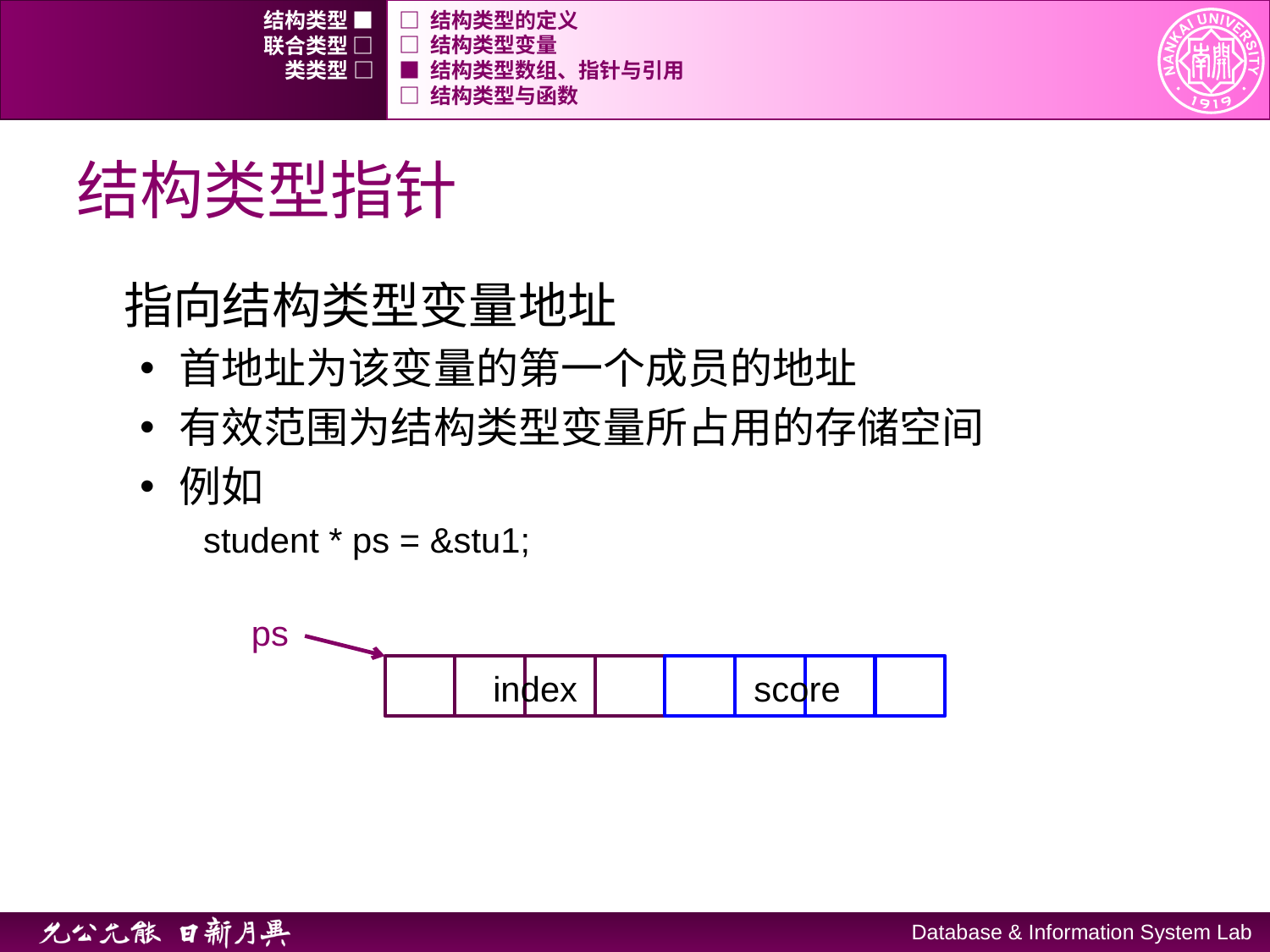

结构类型 ■
□ 结构类型的定义
联合类型 □
□ 结构类型变量
类类型 □
■ 结构类型数组、指针与引用

□ 结构类型与函数
# 结构类型指针
指向结构类型变量地址
首地址为该变量的第一个成员的地址
有效范围为结构类型变量所占用的存储空间
例如
student * ps = &stu1;
ps

index
score